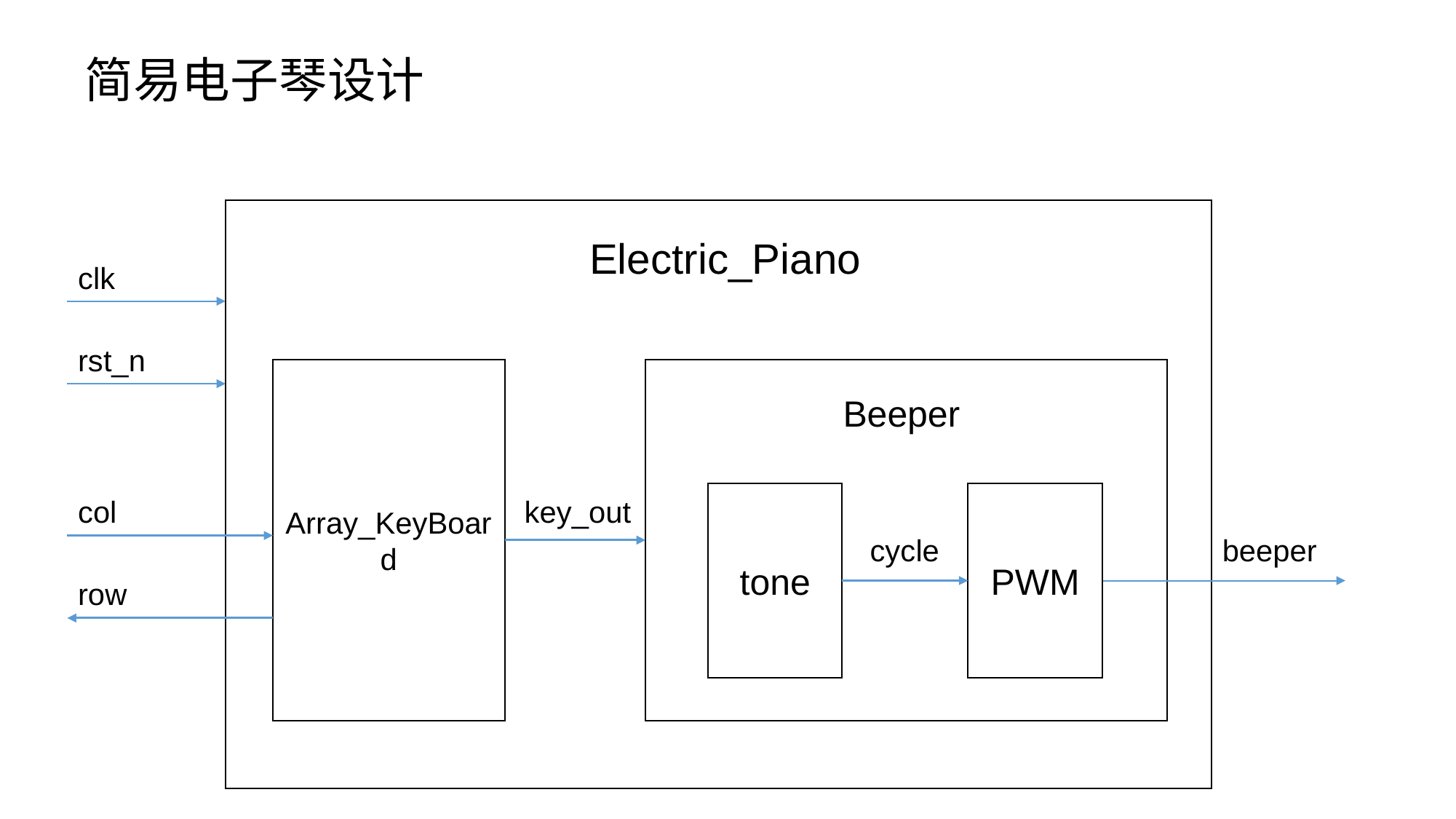

简易电子琴设计

Electric_Piano
clk
rst_n
Array_KeyBoard

Beeper
tone
PWM
col
key_out
cycle
beeper
row